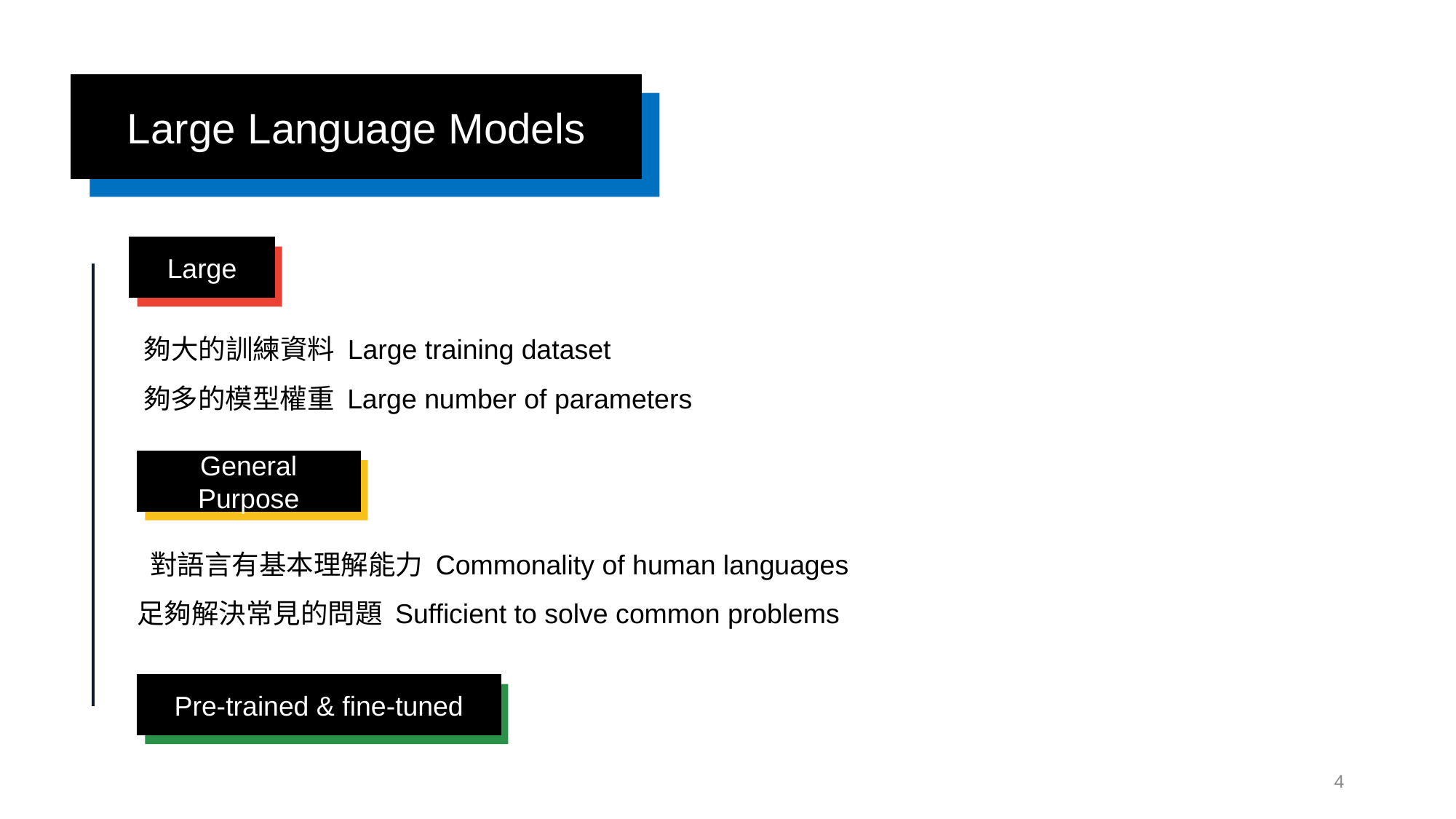

Large Language Models
Large Language Models
Large

夠大的訓練資料 Large training dataset
夠多的模型權重 Large number of parameters
General Purpose

對語言有基本理解能力 Commonality of human languages
足夠解決常見的問題 Sufficient to solve common problems
Pre-trained & fine-tuned

4